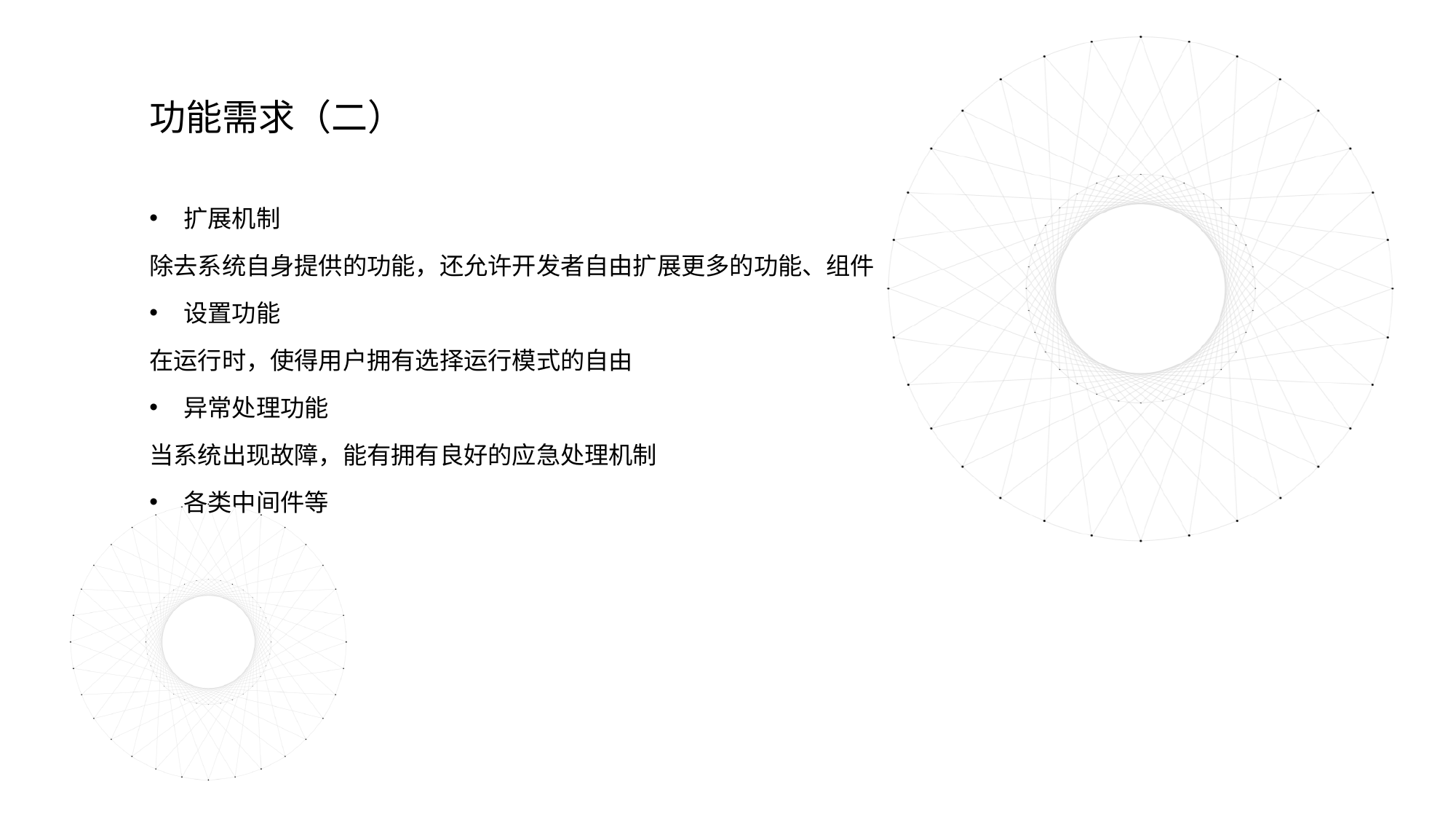

功能需求（二）
扩展机制
除去系统自身提供的功能，还允许开发者自由扩展更多的功能、组件
设置功能
在运行时，使得用户拥有选择运行模式的自由
异常处理功能
当系统出现故障，能有拥有良好的应急处理机制
各类中间件等